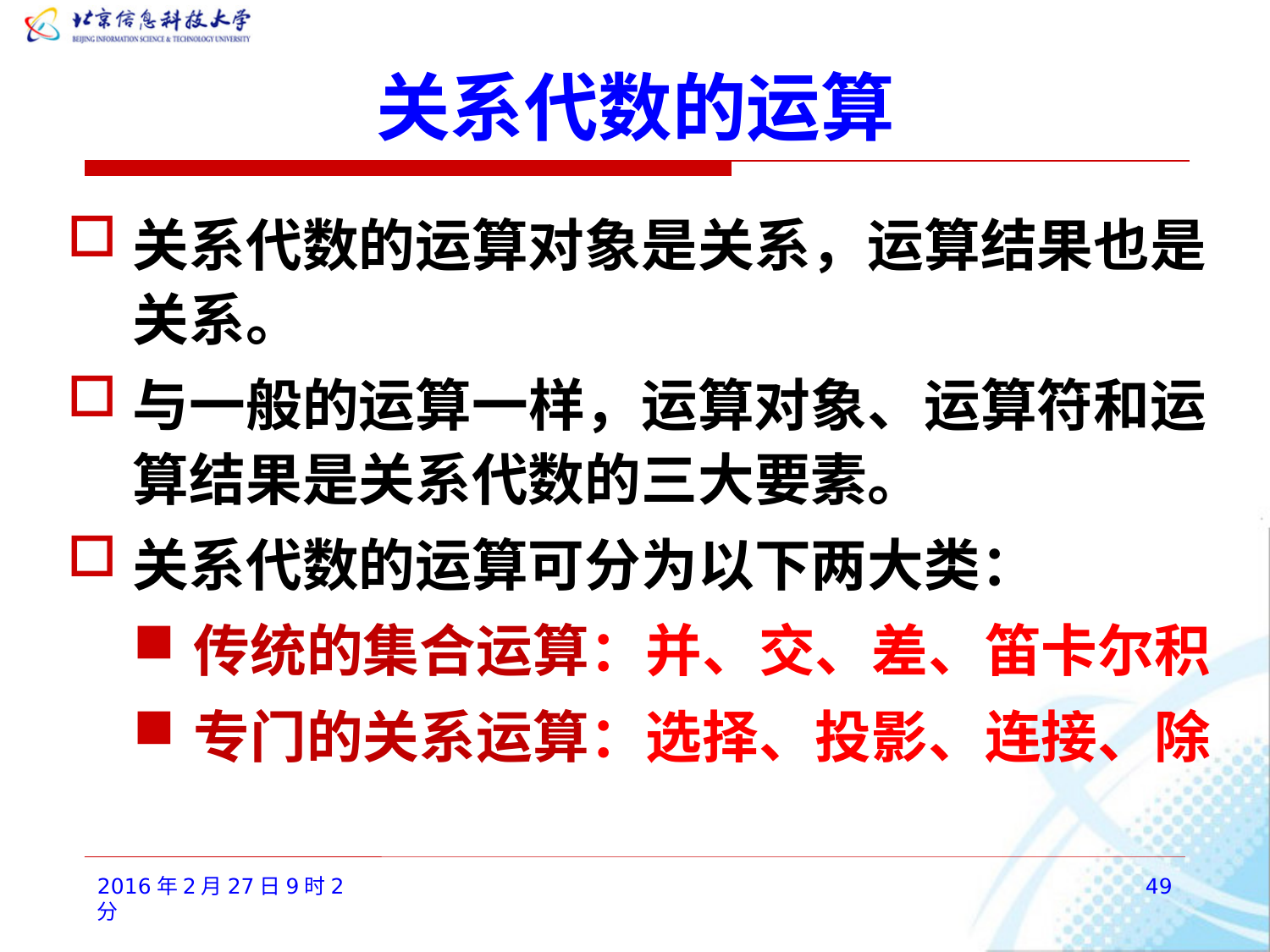

# 关系代数的运算
关系代数的运算对象是关系，运算结果也是关系。
与一般的运算一样，运算对象、运算符和运算结果是关系代数的三大要素。
关系代数的运算可分为以下两大类：
传统的集合运算：并、交、差、笛卡尔积
专门的关系运算：选择、投影、连接、除
2016年2月27日9时2分
49